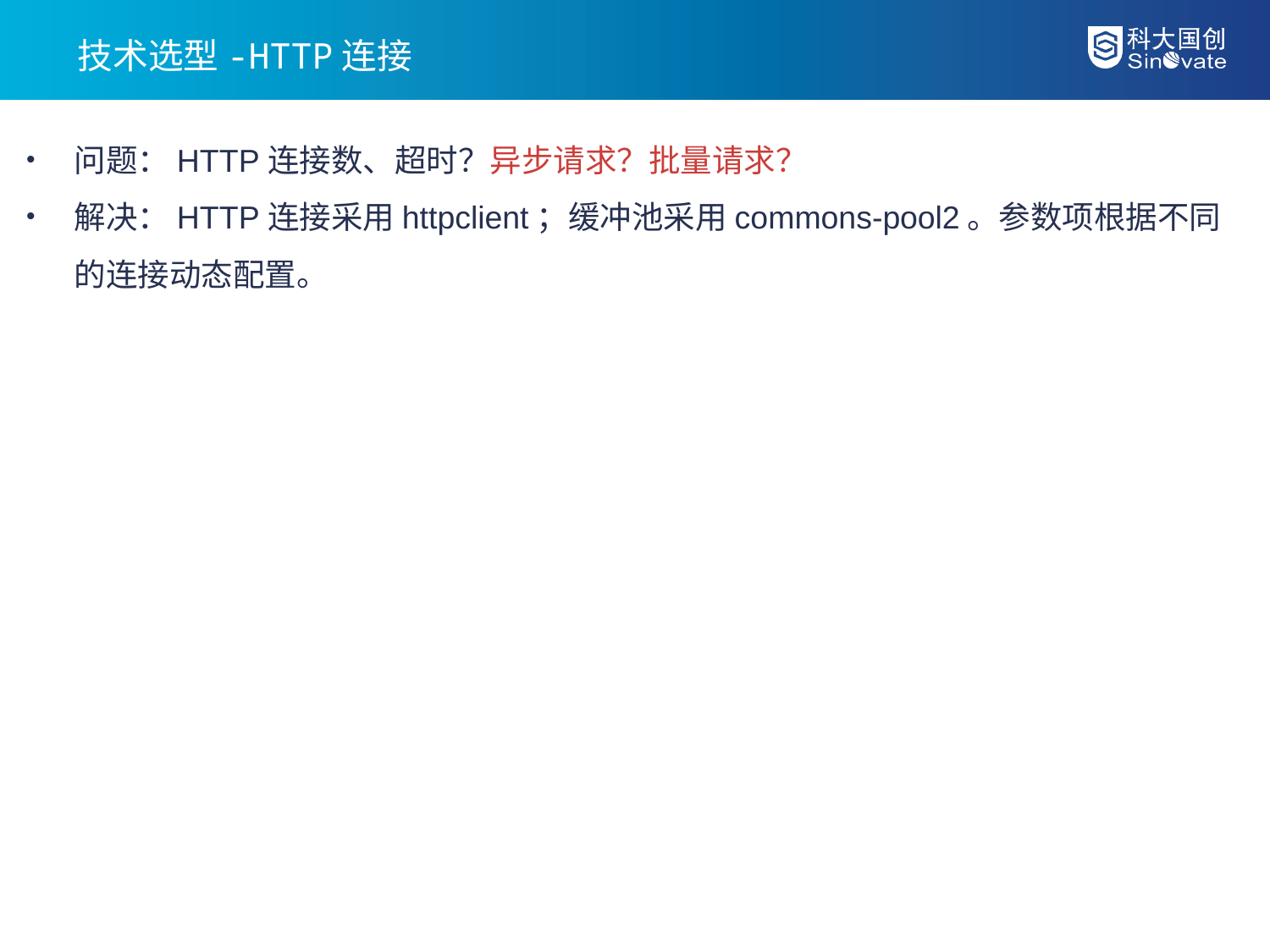

技术选型-HTTP连接
问题：HTTP连接数、超时？异步请求？批量请求？
解决：HTTP连接采用httpclient；缓冲池采用commons-pool2。参数项根据不同的连接动态配置。